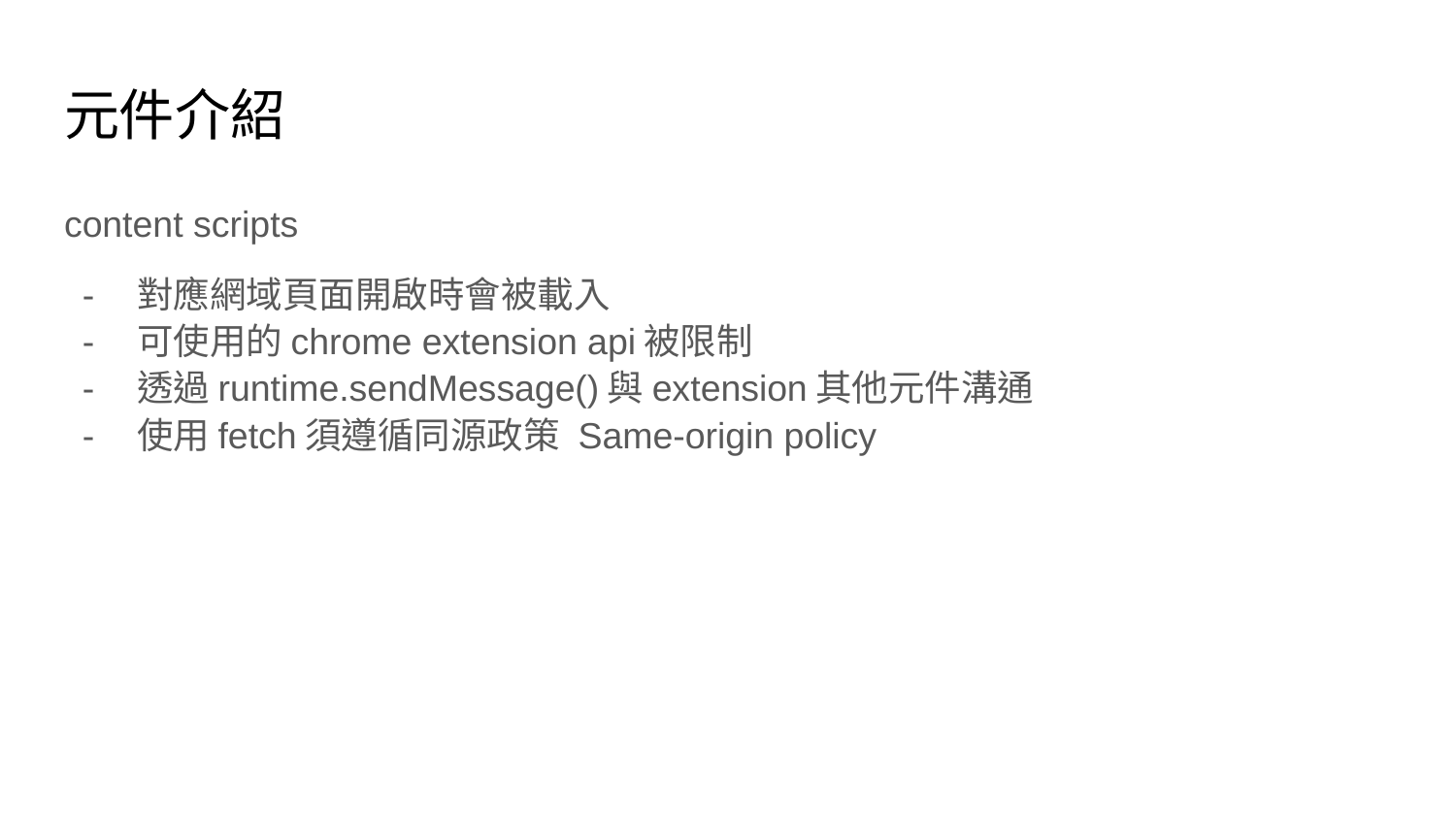

# 元件介紹
content scripts
對應網域頁面開啟時會被載入
可使用的chrome extension api被限制
透過runtime.sendMessage()與extension其他元件溝通
使用fetch須遵循同源政策 Same-origin policy